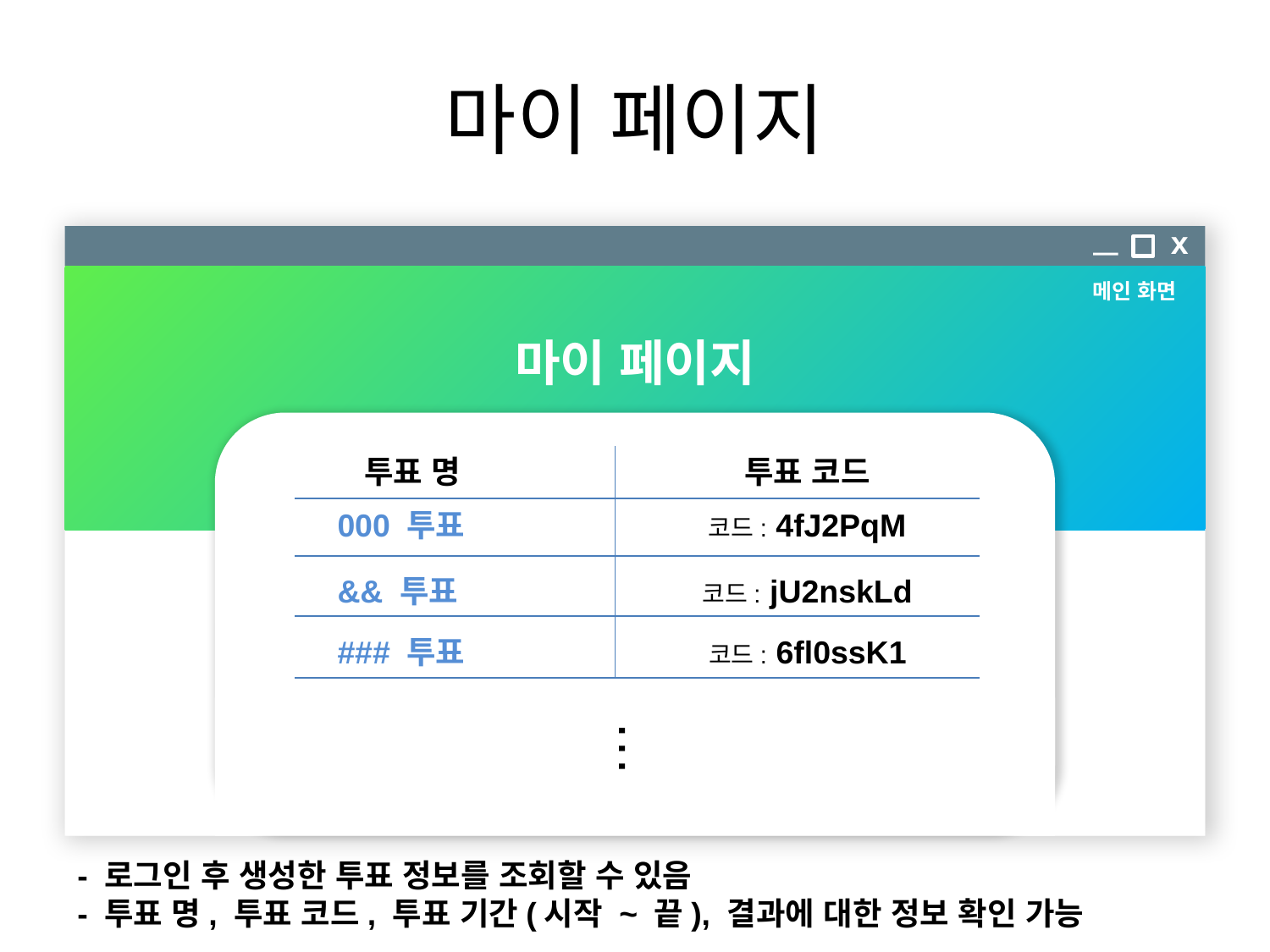

# 마이 페이지

메인 화면
마이 페이지

투표 명
투표 코드
000 투표
코드: 4fJ2PqM
&& 투표
코드: jU2nskLd
### 투표
코드: 6fl0ssK1
…
- 로그인 후 생성한 투표 정보를 조회할 수 있음
- 투표 명, 투표 코드, 투표 기간(시작 ~ 끝), 결과에 대한 정보 확인 가능